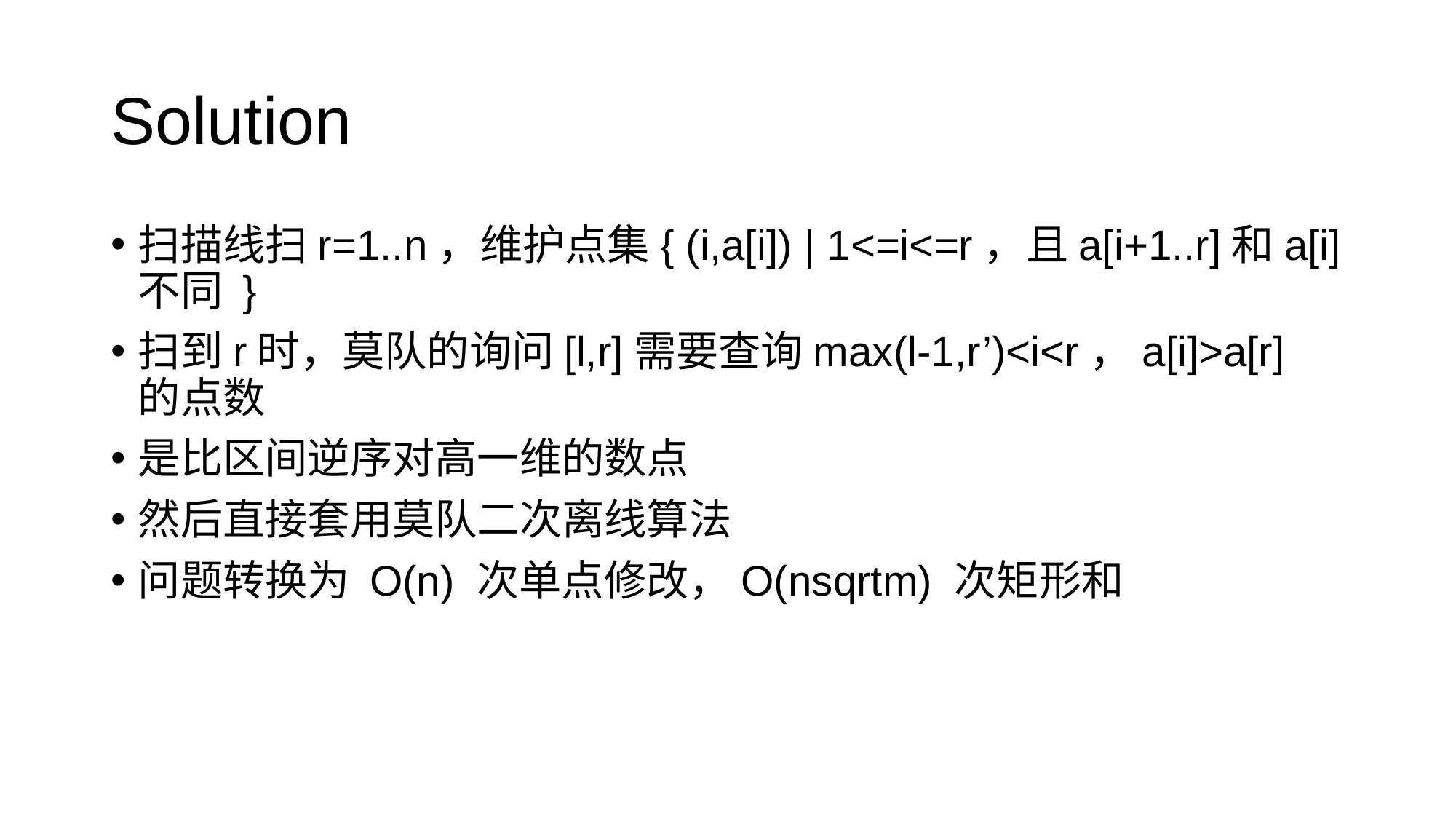

# Solution
扫描线扫r=1..n，维护点集{ (i,a[i]) | 1<=i<=r，且a[i+1..r]和a[i]不同 }
扫到r时，莫队的询问[l,r]需要查询max(l-1,r’)<i<r，a[i]>a[r] 的点数
是比区间逆序对高一维的数点
然后直接套用莫队二次离线算法
问题转换为 O(n) 次单点修改，O(nsqrtm) 次矩形和